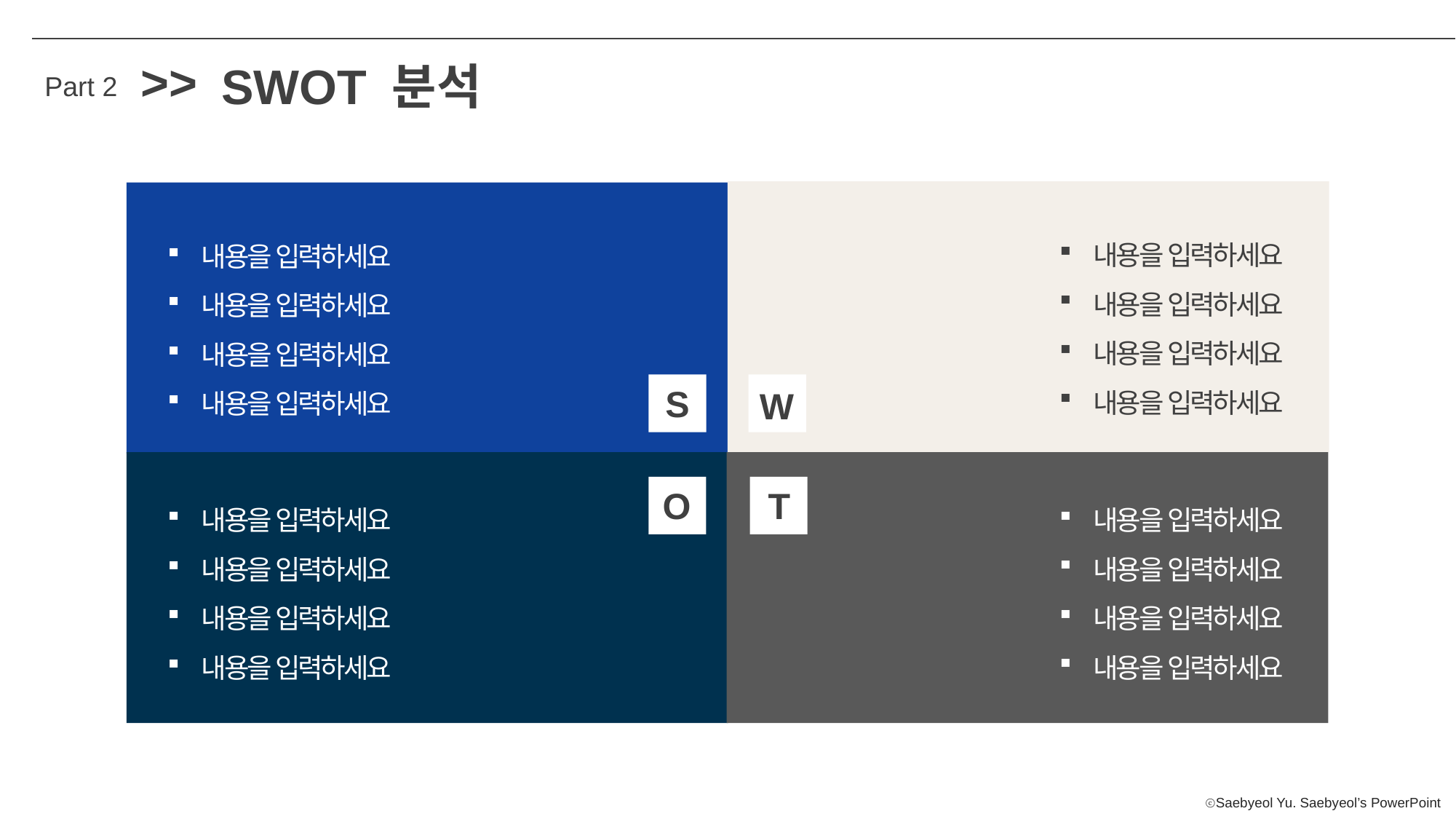

>>
SWOT 분석
Part 2

내용을 입력하세요
내용을 입력하세요
내용을 입력하세요
내용을 입력하세요
내용을 입력하세요
내용을 입력하세요
내용을 입력하세요
내용을 입력하세요

S
W

T

O
내용을 입력하세요
내용을 입력하세요
내용을 입력하세요
내용을 입력하세요
내용을 입력하세요
내용을 입력하세요
내용을 입력하세요
내용을 입력하세요